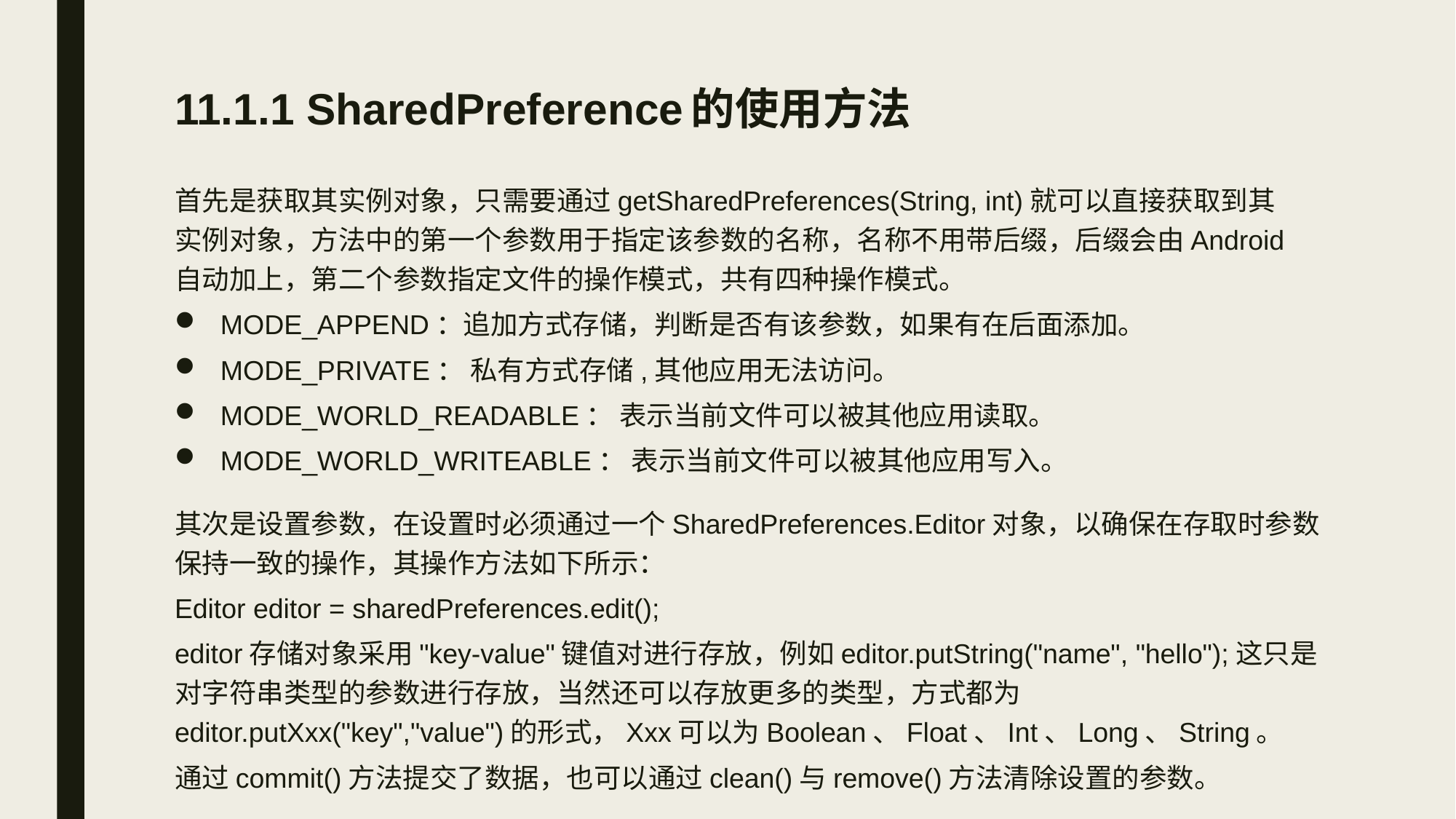

# 11.1.1 SharedPreference的使用方法
首先是获取其实例对象，只需要通过getSharedPreferences(String, int)就可以直接获取到其实例对象，方法中的第一个参数用于指定该参数的名称，名称不用带后缀，后缀会由Android自动加上，第二个参数指定文件的操作模式，共有四种操作模式。
MODE_APPEND：追加方式存储，判断是否有该参数，如果有在后面添加。
MODE_PRIVATE： 私有方式存储,其他应用无法访问。
MODE_WORLD_READABLE： 表示当前文件可以被其他应用读取。
MODE_WORLD_WRITEABLE： 表示当前文件可以被其他应用写入。
其次是设置参数，在设置时必须通过一个SharedPreferences.Editor对象，以确保在存取时参数保持一致的操作，其操作方法如下所示：
Editor editor = sharedPreferences.edit();
editor存储对象采用"key-value"键值对进行存放，例如editor.putString("name", "hello");这只是对字符串类型的参数进行存放，当然还可以存放更多的类型，方式都为editor.putXxx("key","value")的形式，Xxx可以为Boolean、Float、Int、Long、String。
通过commit()方法提交了数据，也可以通过clean()与remove()方法清除设置的参数。